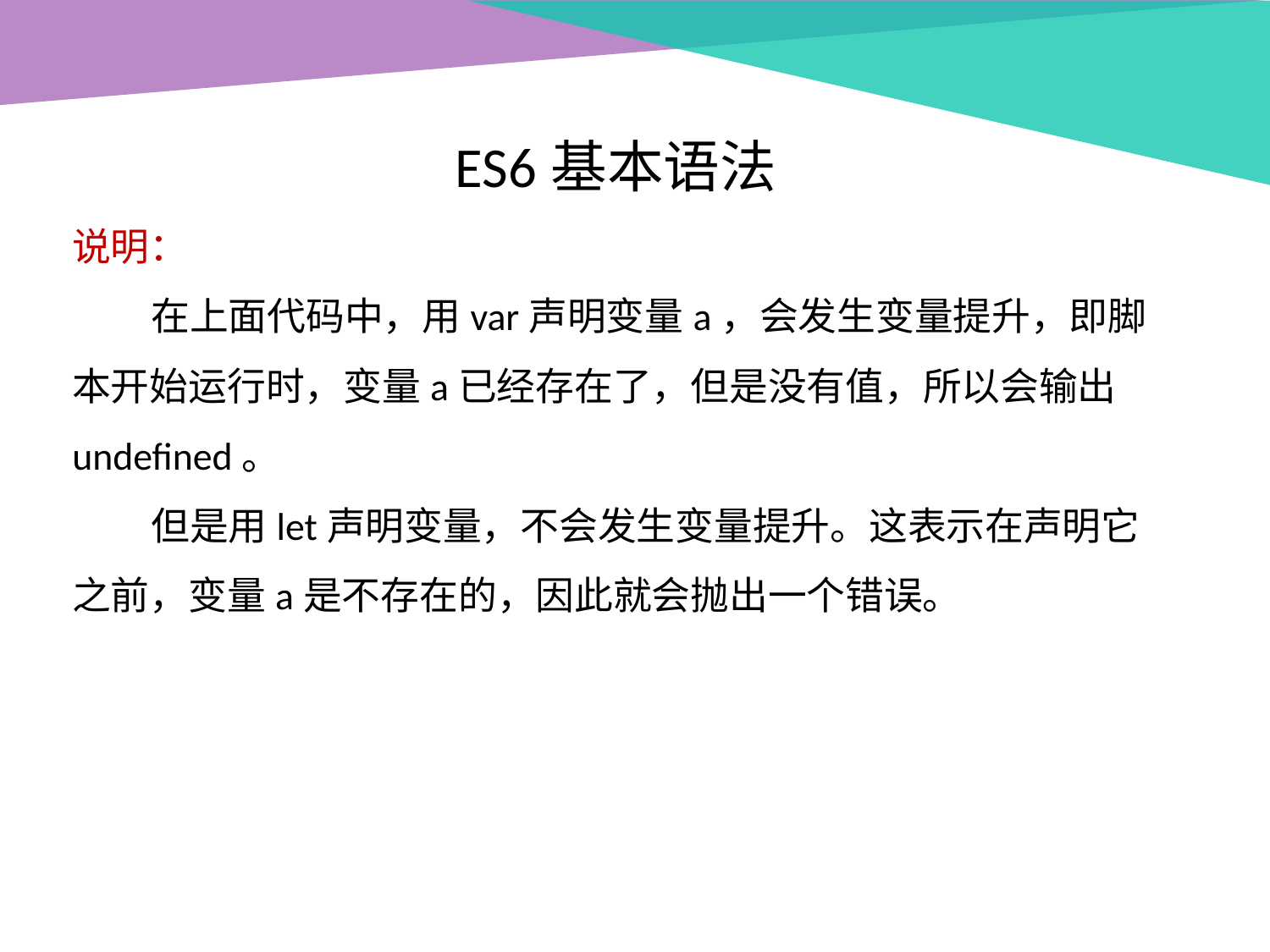

ES6基本语法
说明：
        在上面代码中，用var声明变量a，会发生变量提升，即脚本开始运行时，变量a已经存在了，但是没有值，所以会输出undefined。
        但是用let声明变量，不会发生变量提升。这表示在声明它之前，变量a是不存在的，因此就会抛出一个错误。